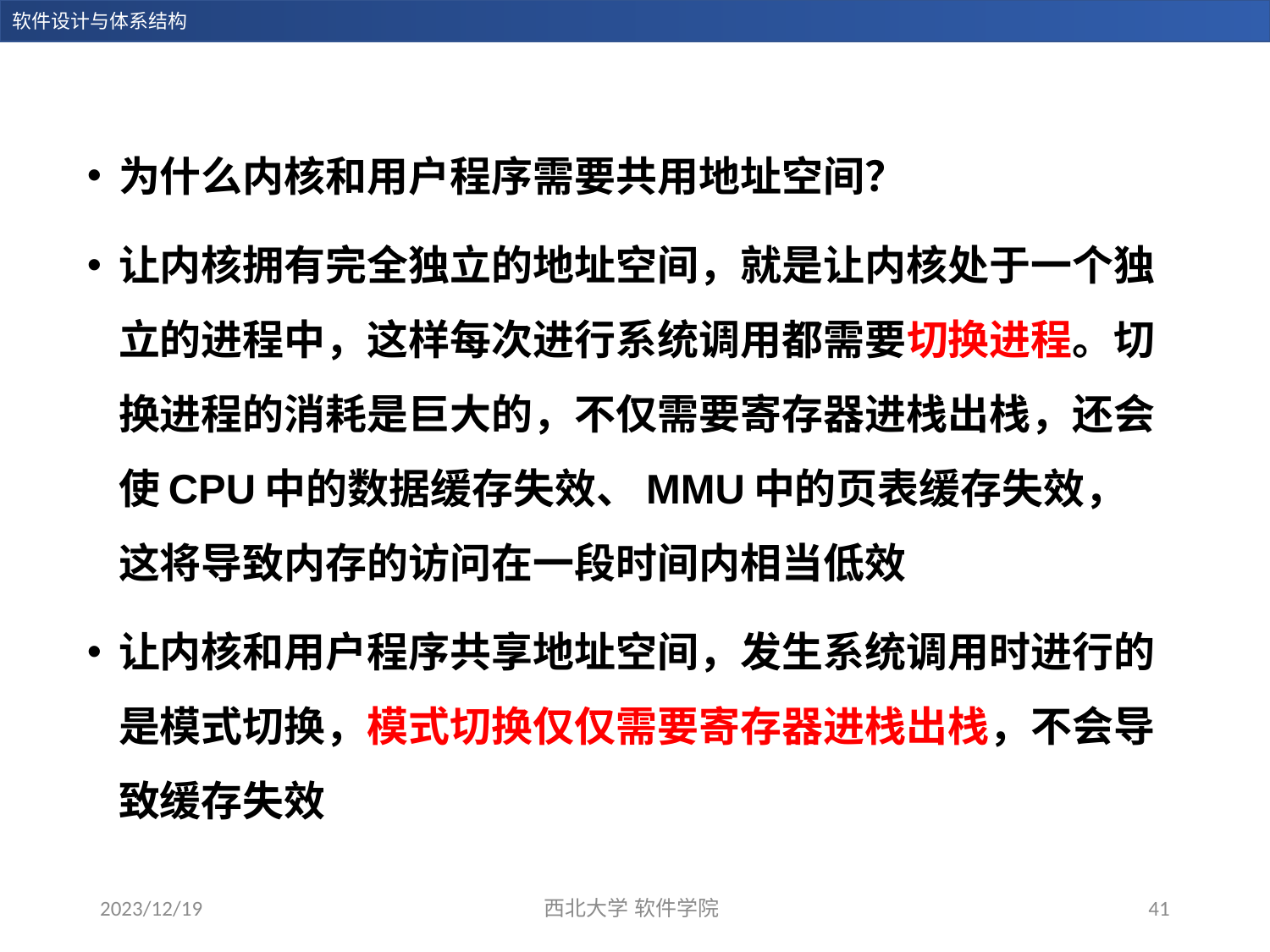

为什么内核和用户程序需要共用地址空间？
让内核拥有完全独立的地址空间，就是让内核处于一个独立的进程中，这样每次进行系统调用都需要切换进程。切换进程的消耗是巨大的，不仅需要寄存器进栈出栈，还会使CPU中的数据缓存失效、MMU中的页表缓存失效，这将导致内存的访问在一段时间内相当低效
让内核和用户程序共享地址空间，发生系统调用时进行的是模式切换，模式切换仅仅需要寄存器进栈出栈，不会导致缓存失效
2023/12/19
西北大学 软件学院
41